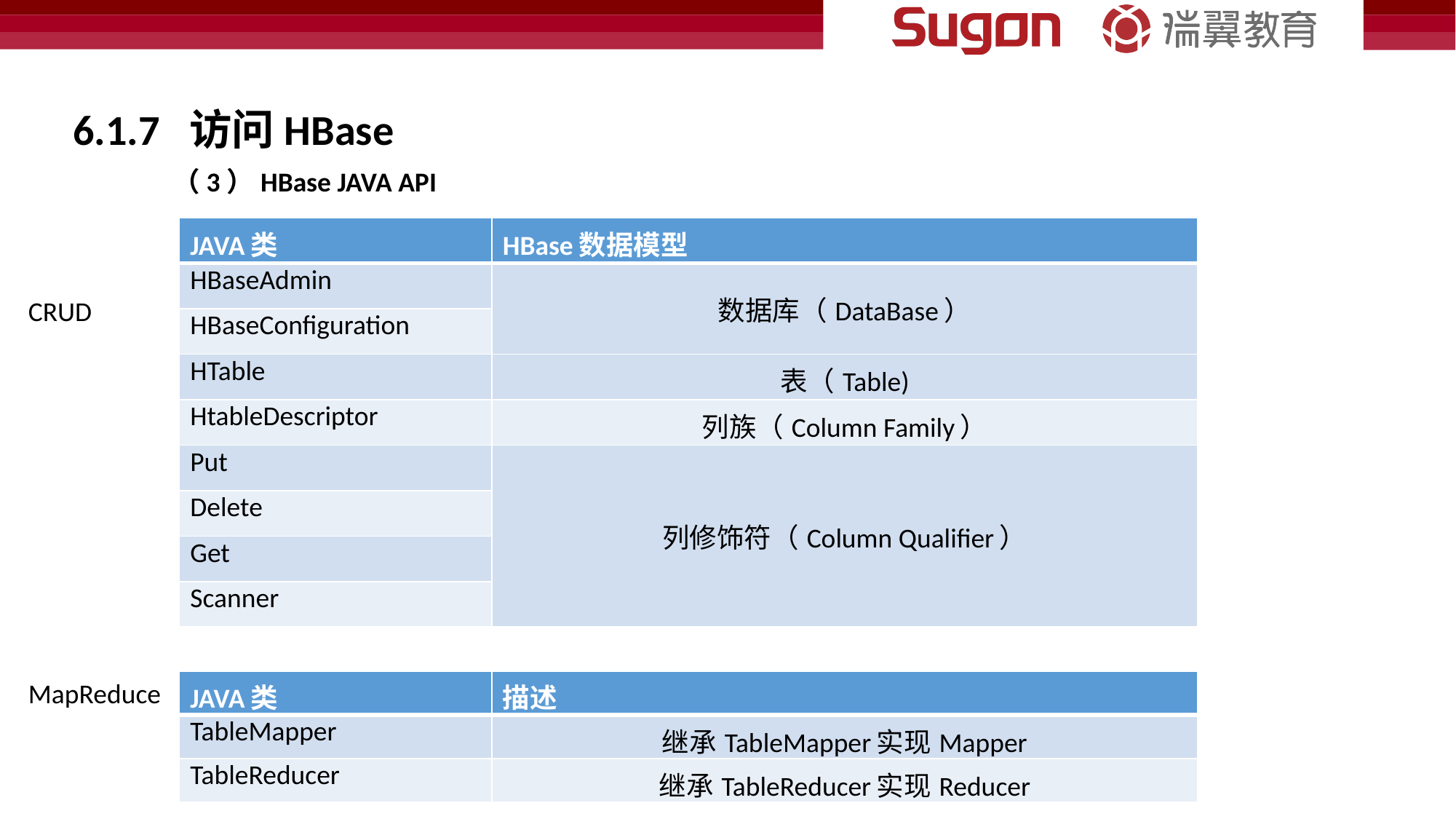

6.1.7  访问HBase
（3）HBase JAVA API
| JAVA类 | HBase数据模型 |
| --- | --- |
| HBaseAdmin | 数据库（DataBase） |
| HBaseConfiguration |  |
| HTable | 表（Table) |
| HtableDescriptor | 列族（Column Family） |
| Put | 列修饰符（Column Qualifier） |
| Delete |  |
| Get |  |
| Scanner |  |
CRUD
MapReduce
| JAVA类 | 描述 |
| --- | --- |
| TableMapper | 继承TableMapper实现Mapper |
| TableReducer | 继承TableReducer实现Reducer |